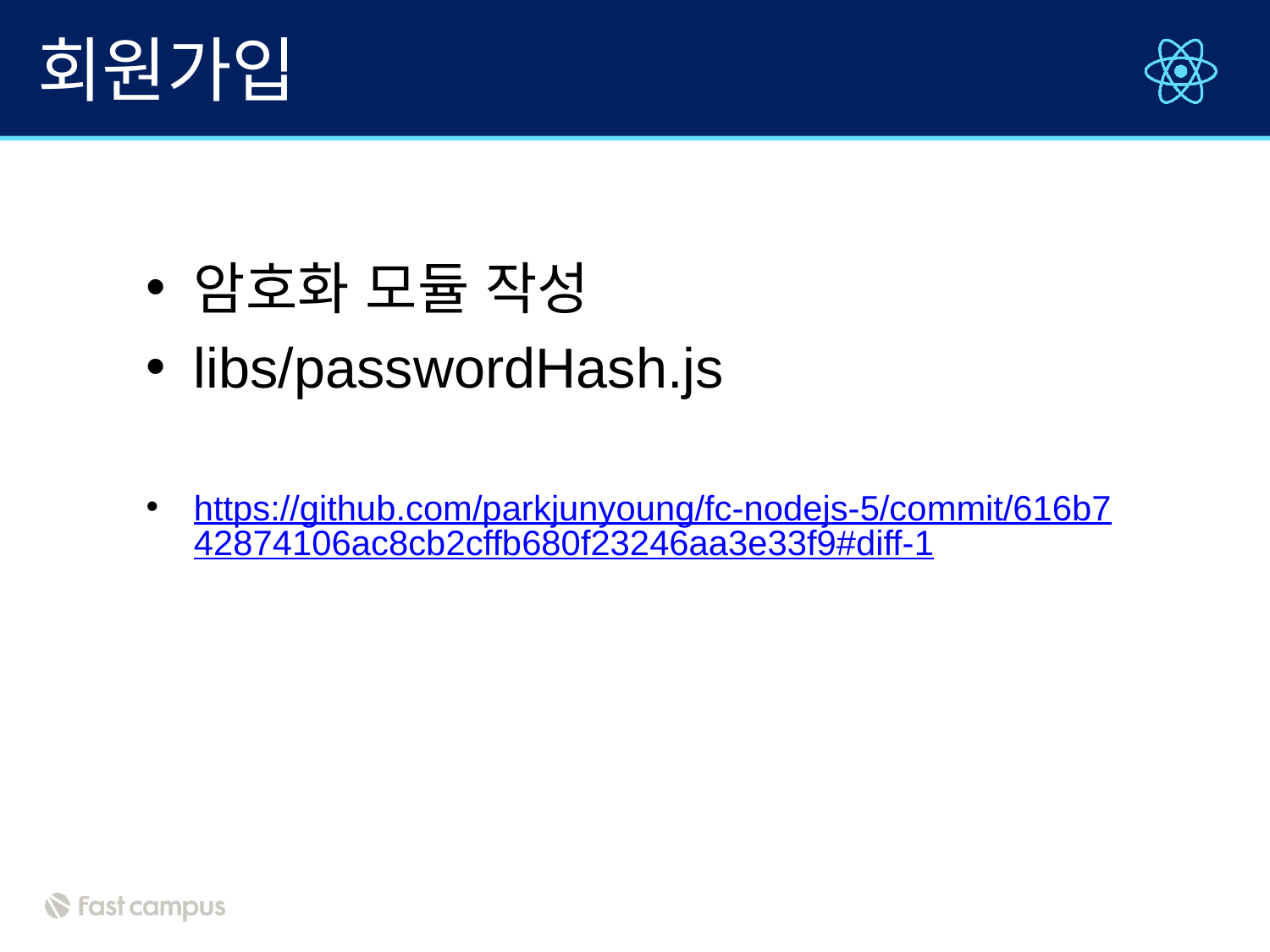

# 회원가입
암호화 모듈 작성
libs/passwordHash.js

https://github.com/parkjunyoung/fc-nodejs-5/commit/616b742874106ac8cb2cffb680f23246aa3e33f9#diff-1